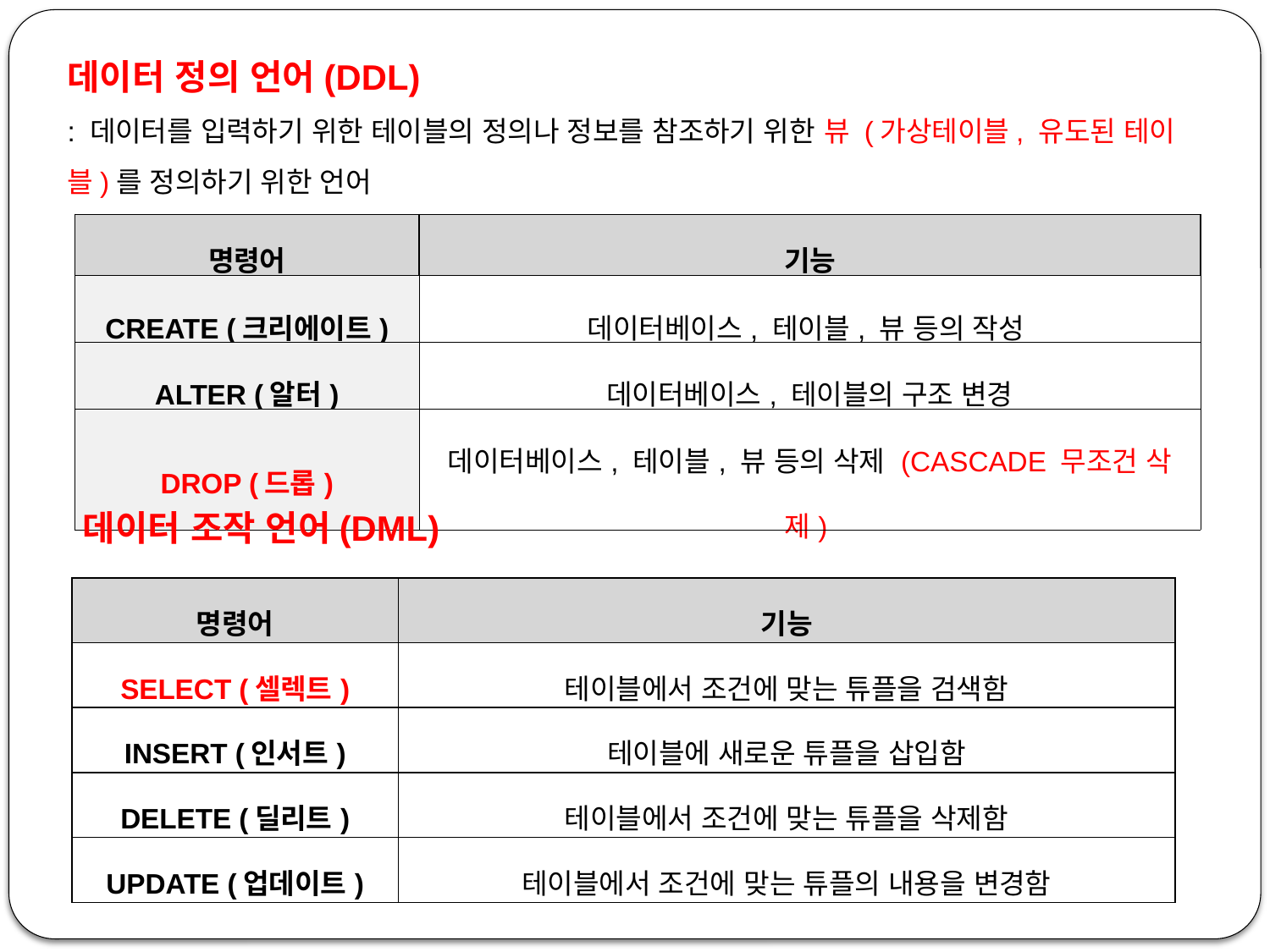

데이터 정의 언어(DDL)
: 데이터를 입력하기 위한 테이블의 정의나 정보를 참조하기 위한 뷰 (가상테이블, 유도된 테이블)를 정의하기 위한 언어
| 명령어 | 기능 |
| --- | --- |
| CREATE (크리에이트) | 데이터베이스, 테이블, 뷰 등의 작성 |
| ALTER (알터) | 데이터베이스, 테이블의 구조 변경 |
| DROP (드롭) | 데이터베이스, 테이블, 뷰 등의 삭제 (CASCADE 무조건 삭제) |

데이터 조작 언어(DML)
| 명령어 | 기능 |
| --- | --- |
| SELECT (셀렉트) | 테이블에서 조건에 맞는 튜플을 검색함 |
| INSERT (인서트) | 테이블에 새로운 튜플을 삽입함 |
| DELETE (딜리트) | 테이블에서 조건에 맞는 튜플을 삭제함 |
| UPDATE (업데이트) | 테이블에서 조건에 맞는 튜플의 내용을 변경함 |